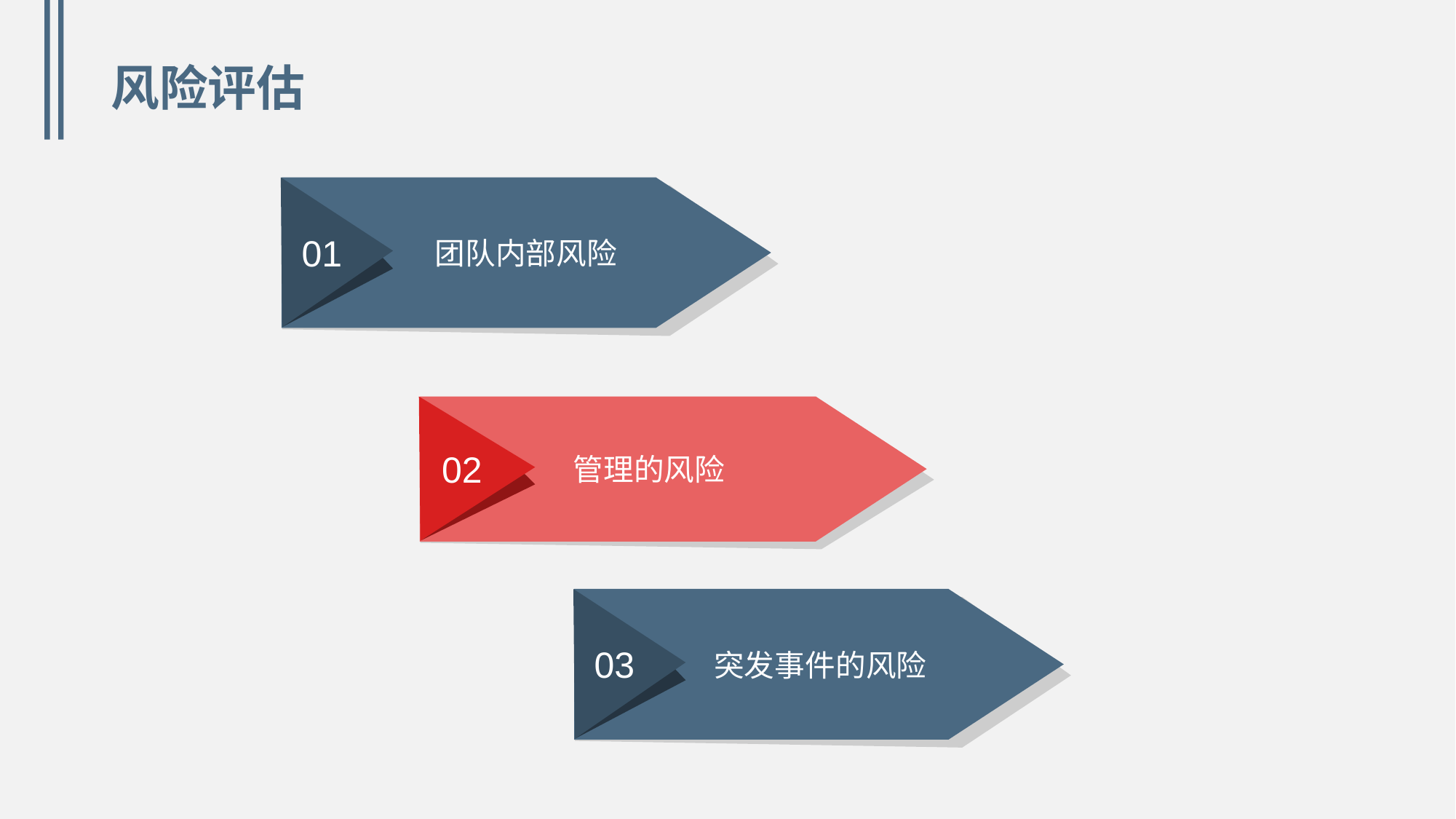

风险评估
01
       团队内部风险

02
       管理的风险

03
     突发事件的风险